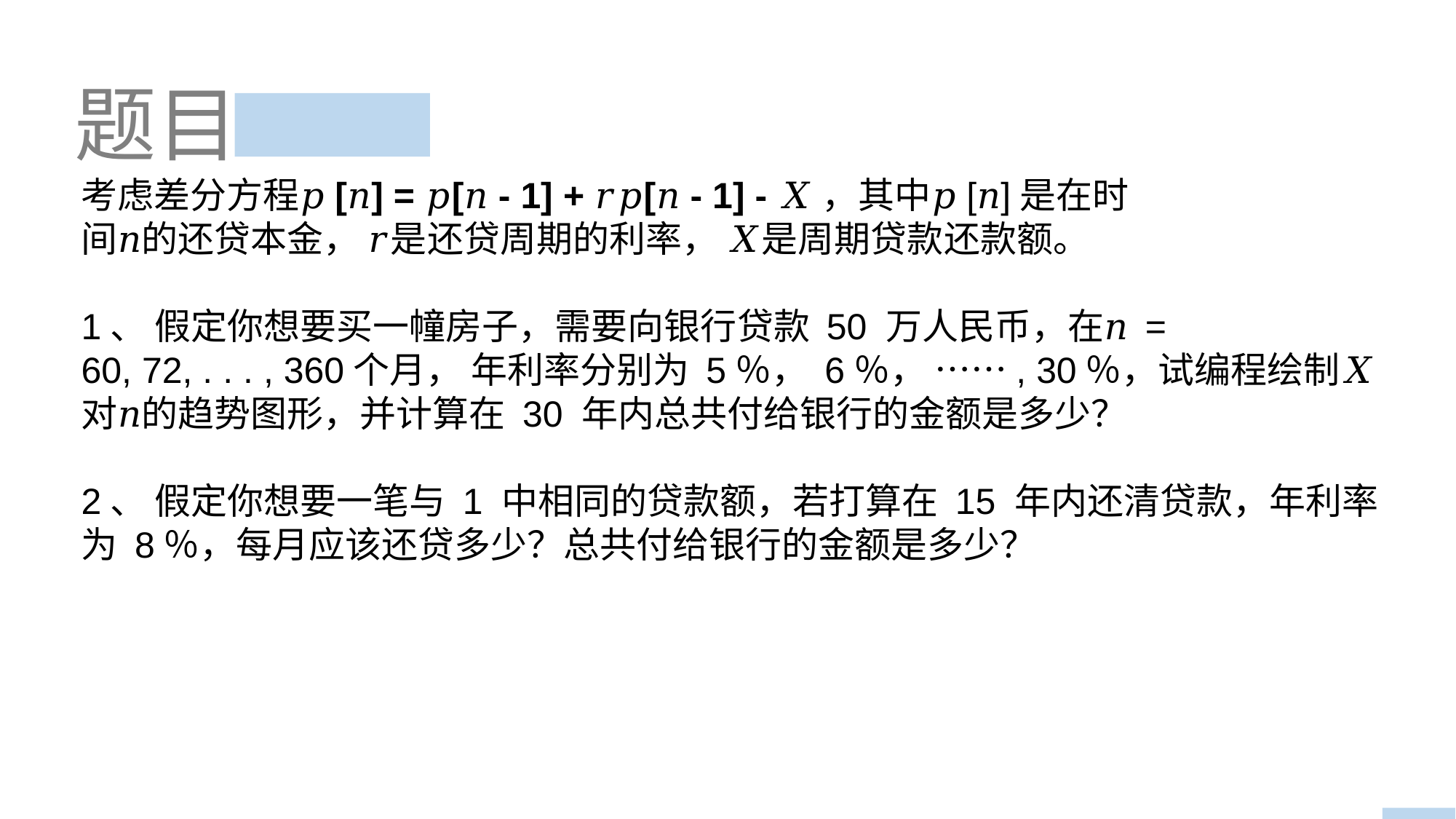

题目

考虑差分方程𝑝[𝑛] = 𝑝[𝑛 - 1] + 𝑟𝑝[𝑛 - 1] - 𝑋，其中𝑝[𝑛]是在时
间𝑛的还贷本金， 𝑟是还贷周期的利率， 𝑋是周期贷款还款额。
1、 假定你想要买一幢房子，需要向银行贷款 50 万人民币，在𝑛 =
60, 72, . . . , 360个月， 年利率分别为 5％， 6％， ……, 30％，试编程绘制𝑋对𝑛的趋势图形，并计算在 30 年内总共付给银行的金额是多少？
2、 假定你想要一笔与 1 中相同的贷款额，若打算在 15 年内还清贷款，年利率为 8％，每月应该还贷多少？总共付给银行的金额是多少？